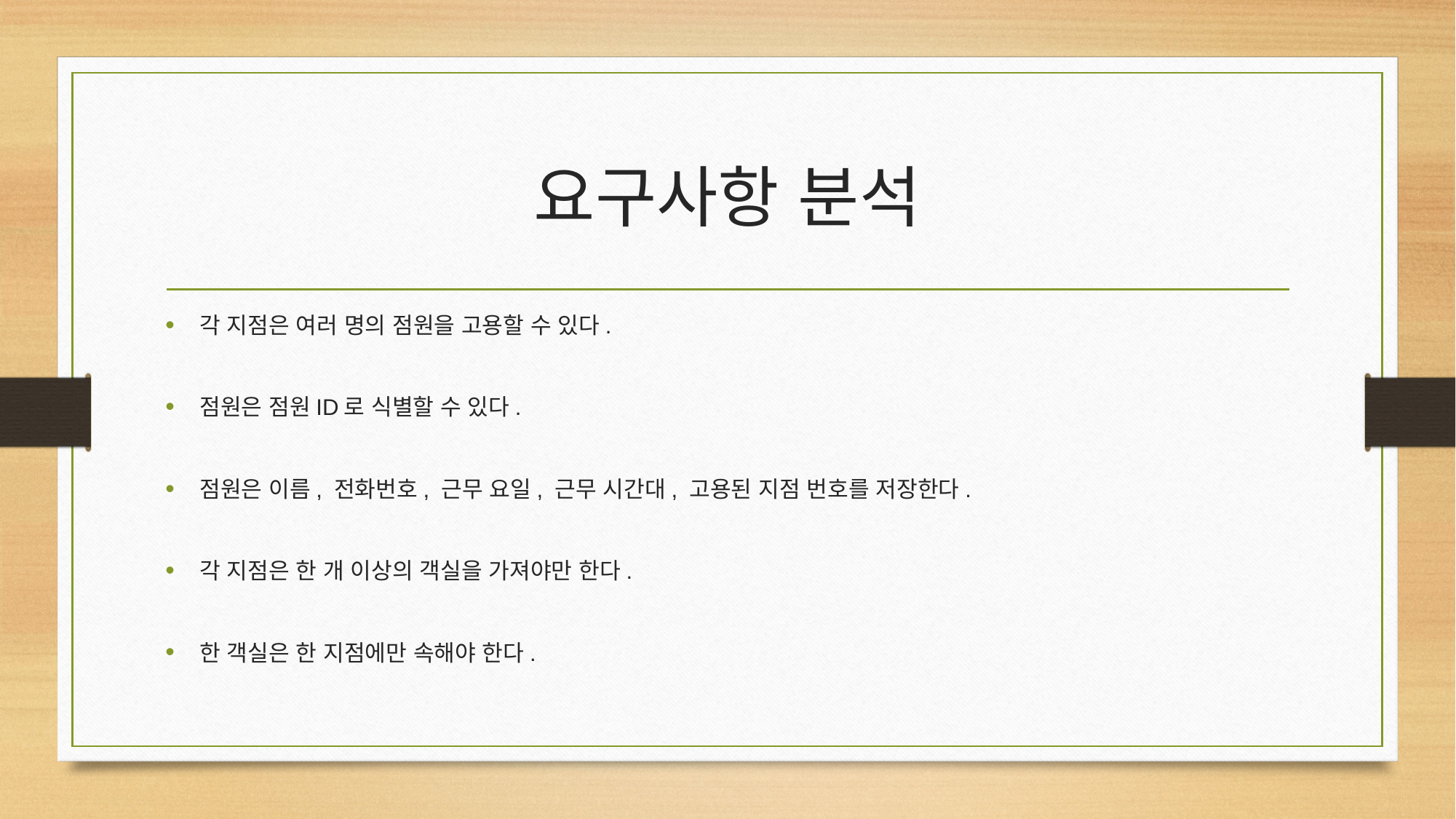

# 요구사항 분석
각 지점은 여러 명의 점원을 고용할 수 있다.

점원은 점원ID로 식별할 수 있다.

점원은 이름, 전화번호, 근무 요일, 근무 시간대, 고용된 지점 번호를 저장한다.

각 지점은 한 개 이상의 객실을 가져야만 한다.

한 객실은 한 지점에만 속해야 한다.